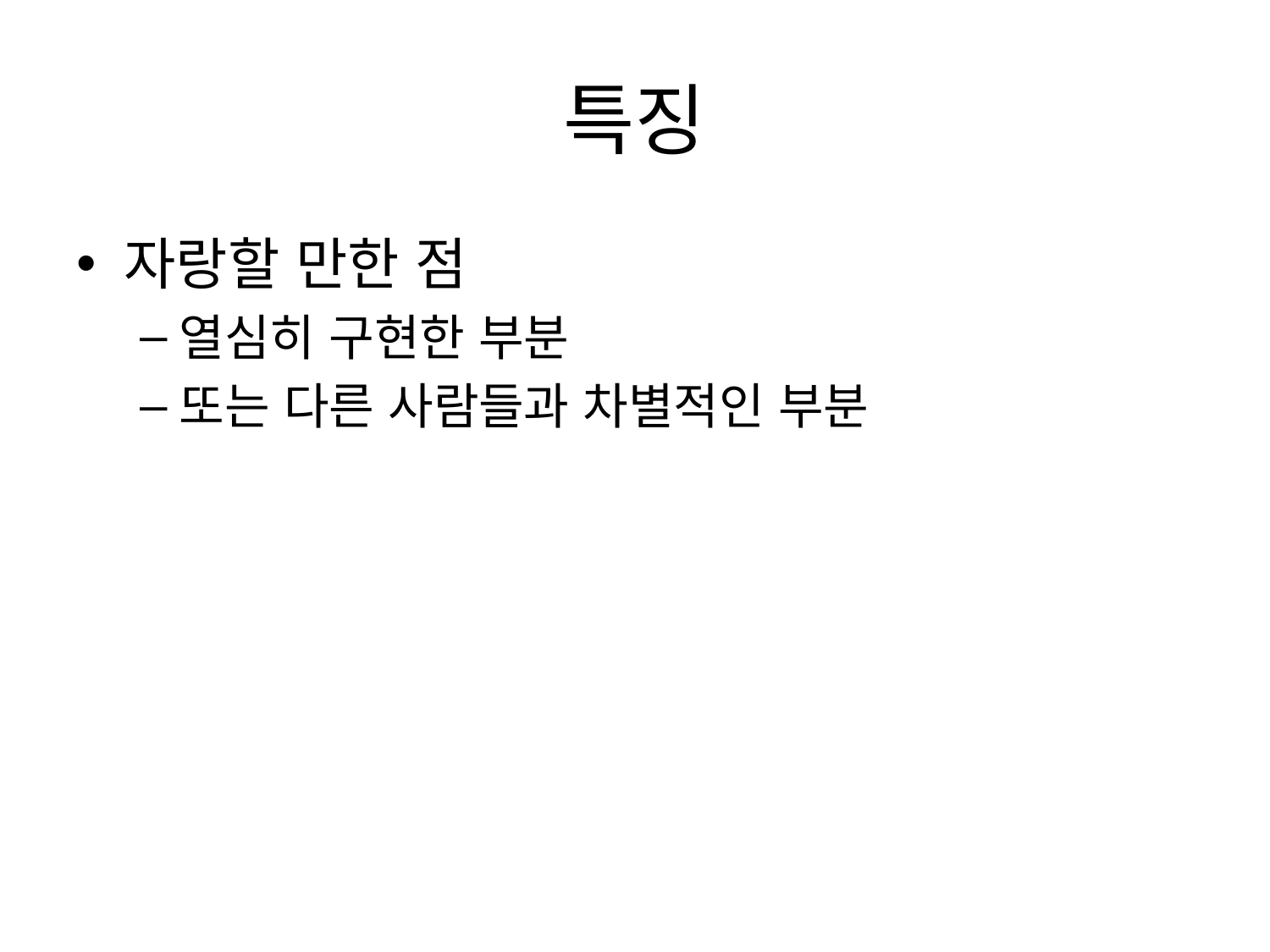

# 특징
자랑할 만한 점
열심히 구현한 부분
또는 다른 사람들과 차별적인 부분